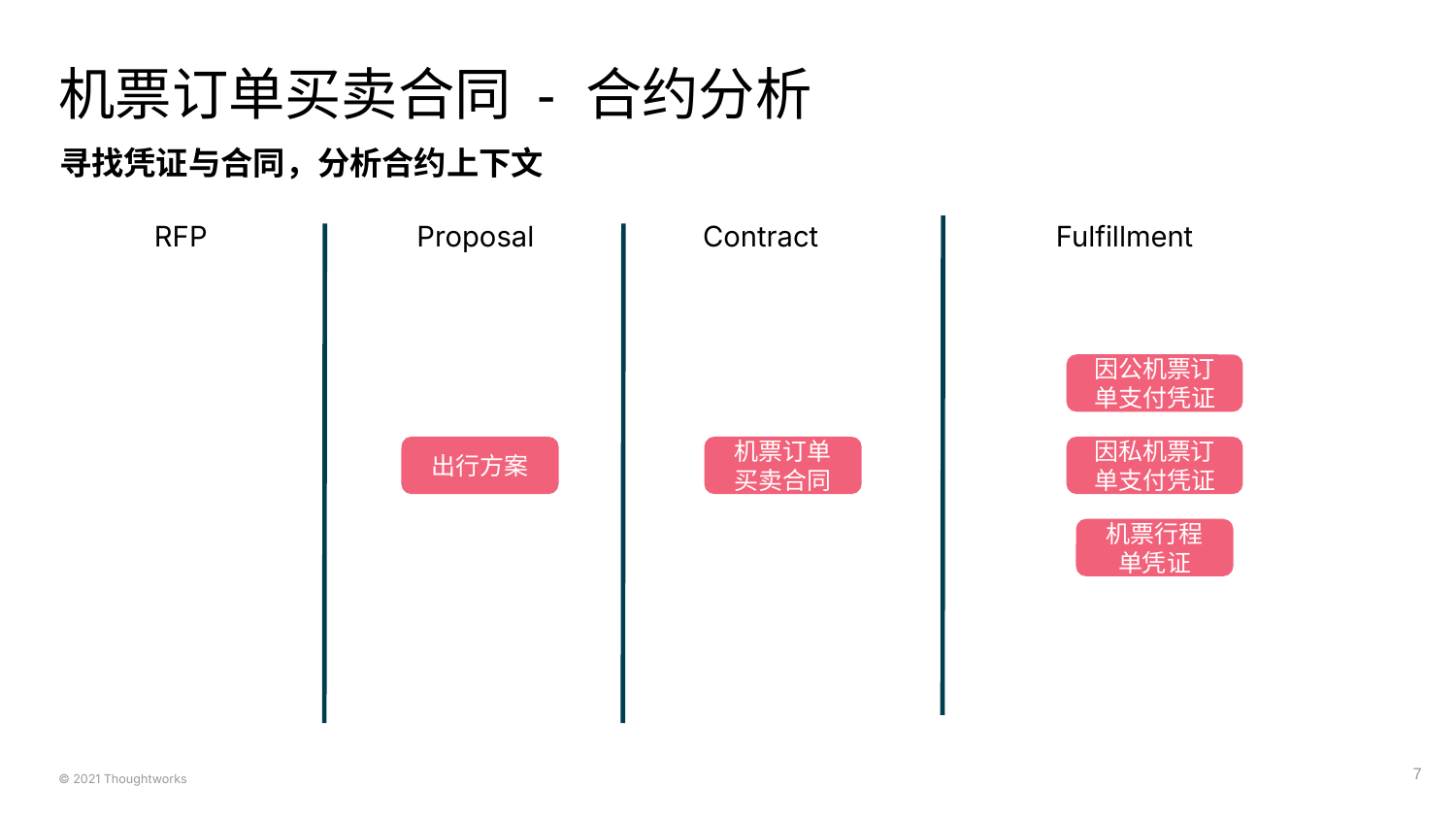

# 机票订单买卖合同 - 合约分析
寻找凭证与合同，分析合约上下文
RFP
Proposal
Contract
Fulfillment
因公机票订单支付凭证
出行方案
机票订单买卖合同
因私机票订单支付凭证
机票行程单凭证
7